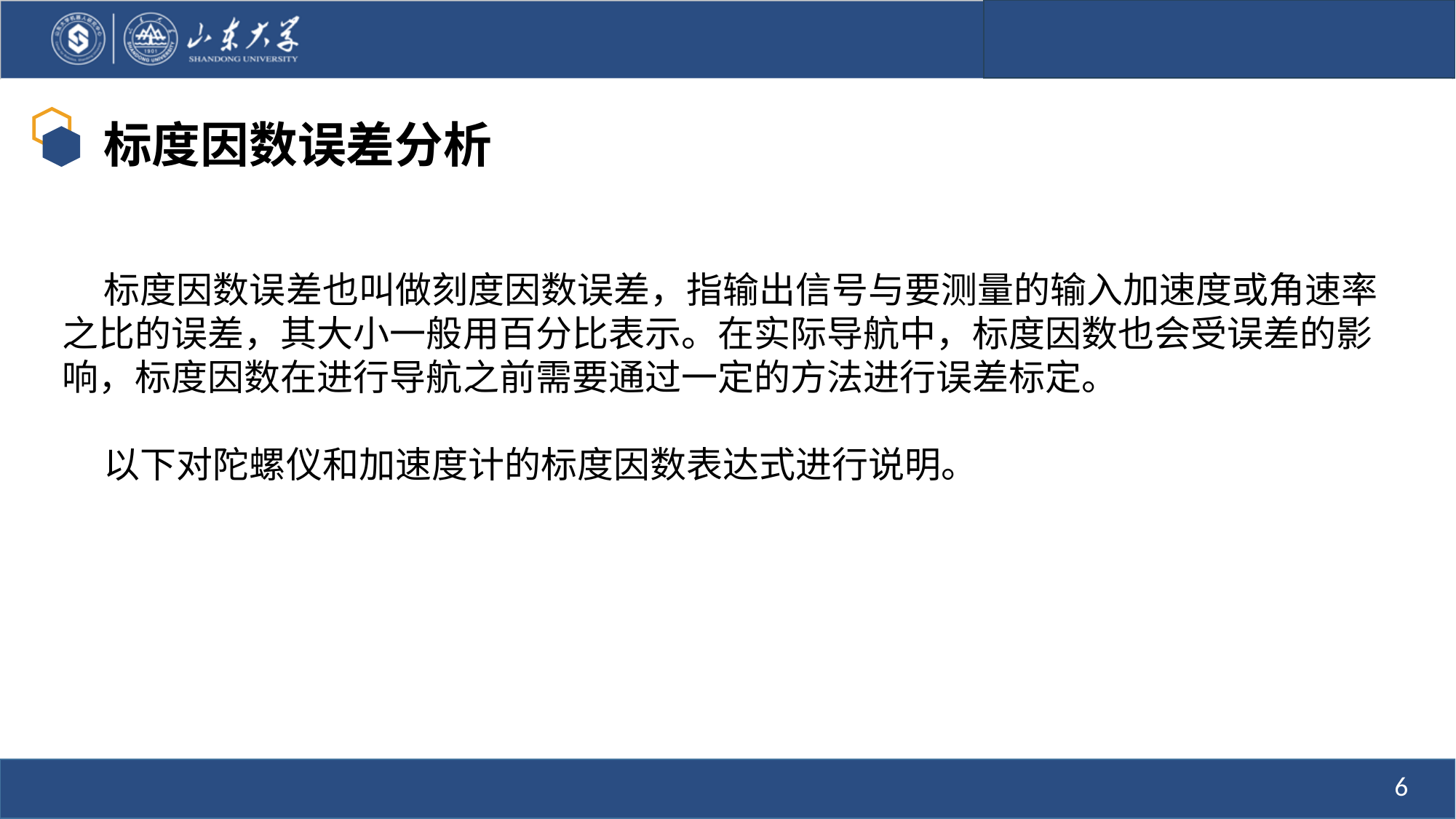

标度因数误差分析
    标度因数误差也叫做刻度因数误差，指输出信号与要测量的输入加速度或角速率之比的误差，其大小一般用百分比表示。在实际导航中，标度因数也会受误差的影响，标度因数在进行导航之前需要通过一定的方法进行误差标定。

    以下对陀螺仪和加速度计的标度因数表达式进行说明。

6